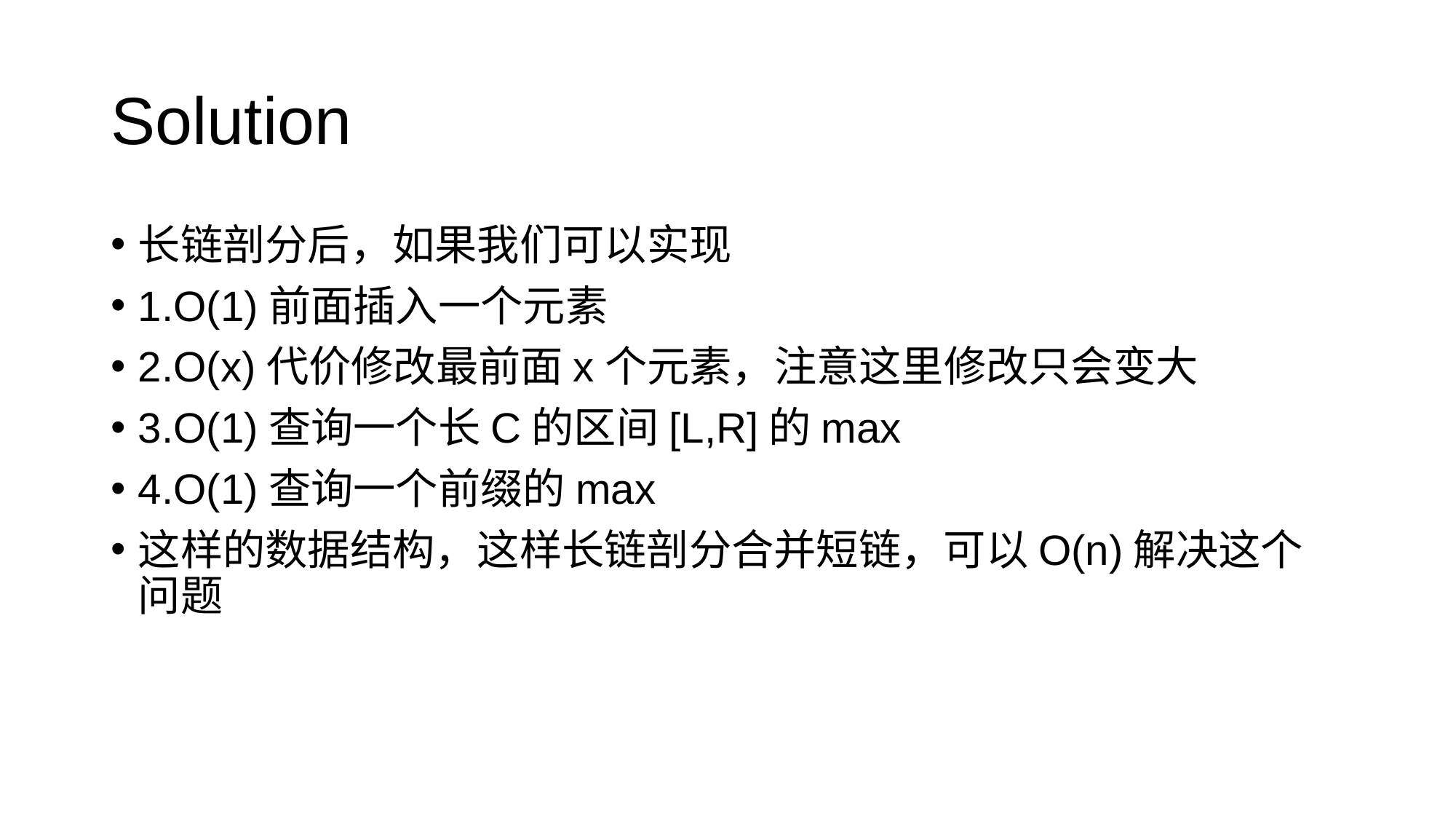

# Solution
长链剖分后，如果我们可以实现
1.O(1)前面插入一个元素
2.O(x)代价修改最前面x个元素，注意这里修改只会变大
3.O(1)查询一个长C的区间[L,R]的max
4.O(1)查询一个前缀的max
这样的数据结构，这样长链剖分合并短链，可以O(n)解决这个问题